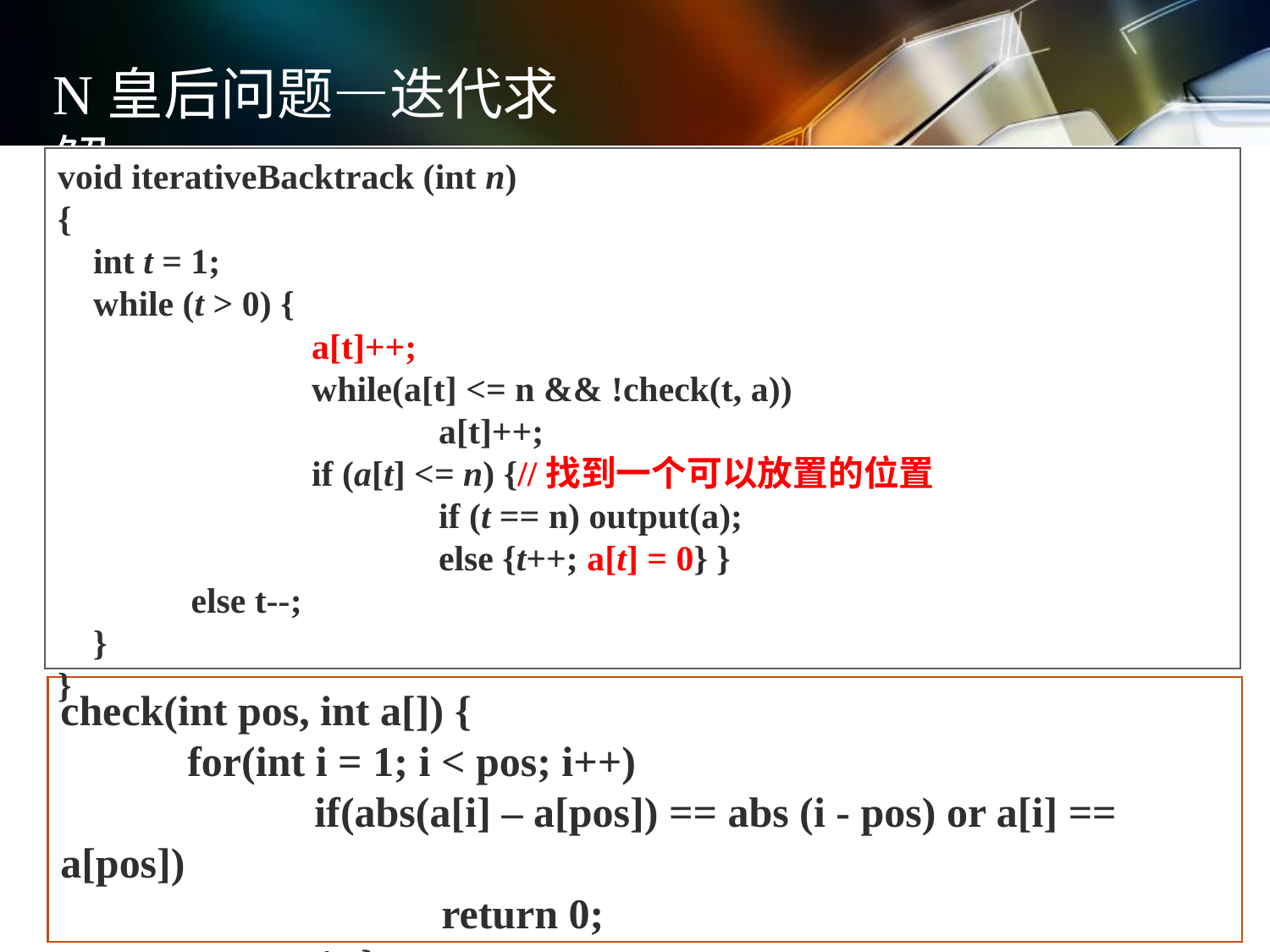

N皇后问题—迭代求解
void iterativeBacktrack (int n)
{
    int t = 1;
    while (t > 0) {
		a[t]++;
		while(a[t] <= n && !check(t, a))
			a[t]++;
		if (a[t] <= n) {//找到一个可以放置的位置
                 		if (t == n) output(a);
                  		else {t++; a[t] = 0} }
               else t--;
    }
}
check(int pos, int a[]) {
	for(int i = 1; i < pos; i++)
		if(abs(a[i] – a[pos]) == abs (i - pos) or a[i] == a[pos])
			return 0;
	return 1; }